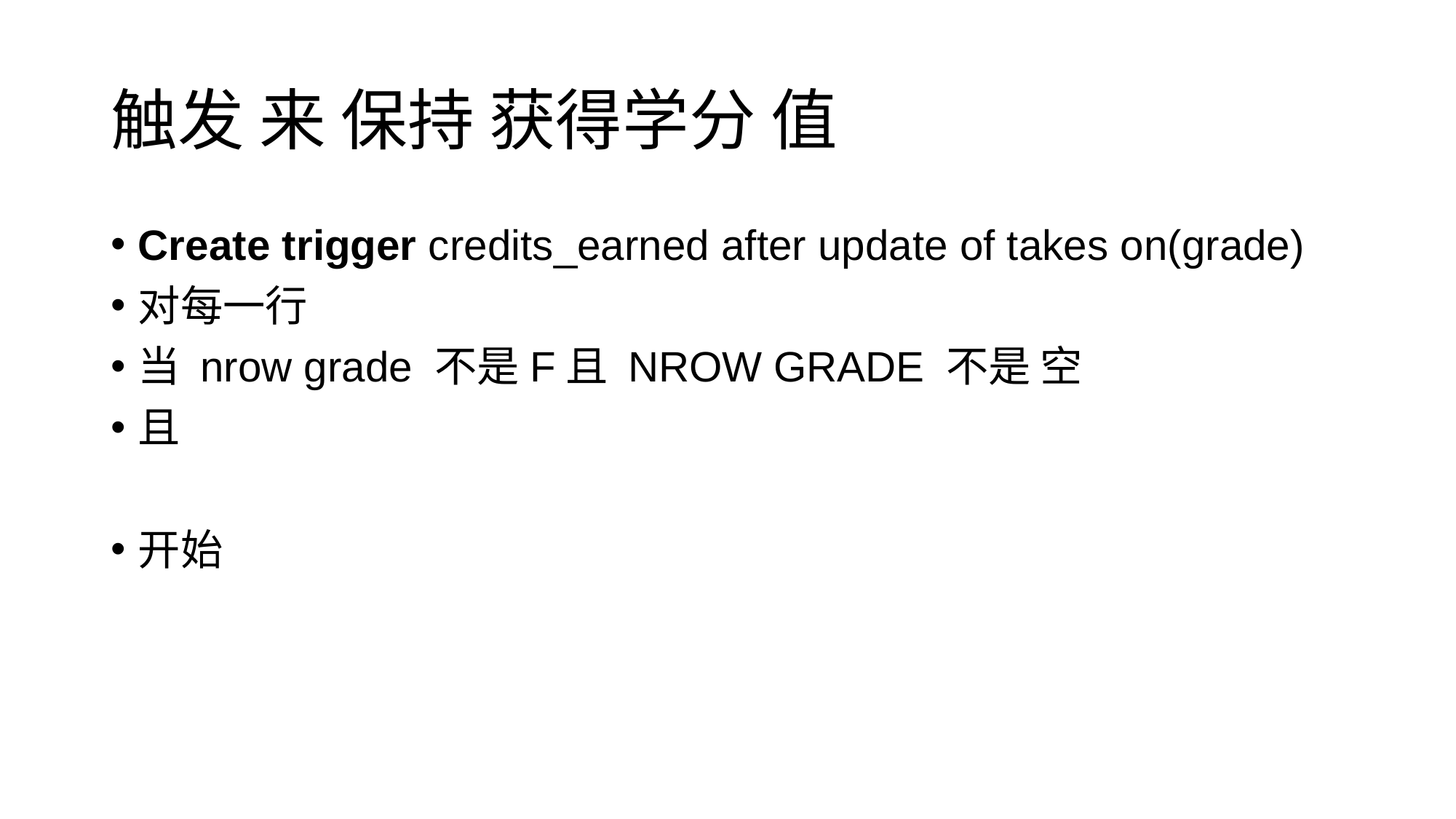

# 触发 来 保持 获得学分 值
Create trigger credits_earned after update of takes on(grade)
对每一行
当 nrow grade 不是F且 NROW GRADE 不是 空
且

开始